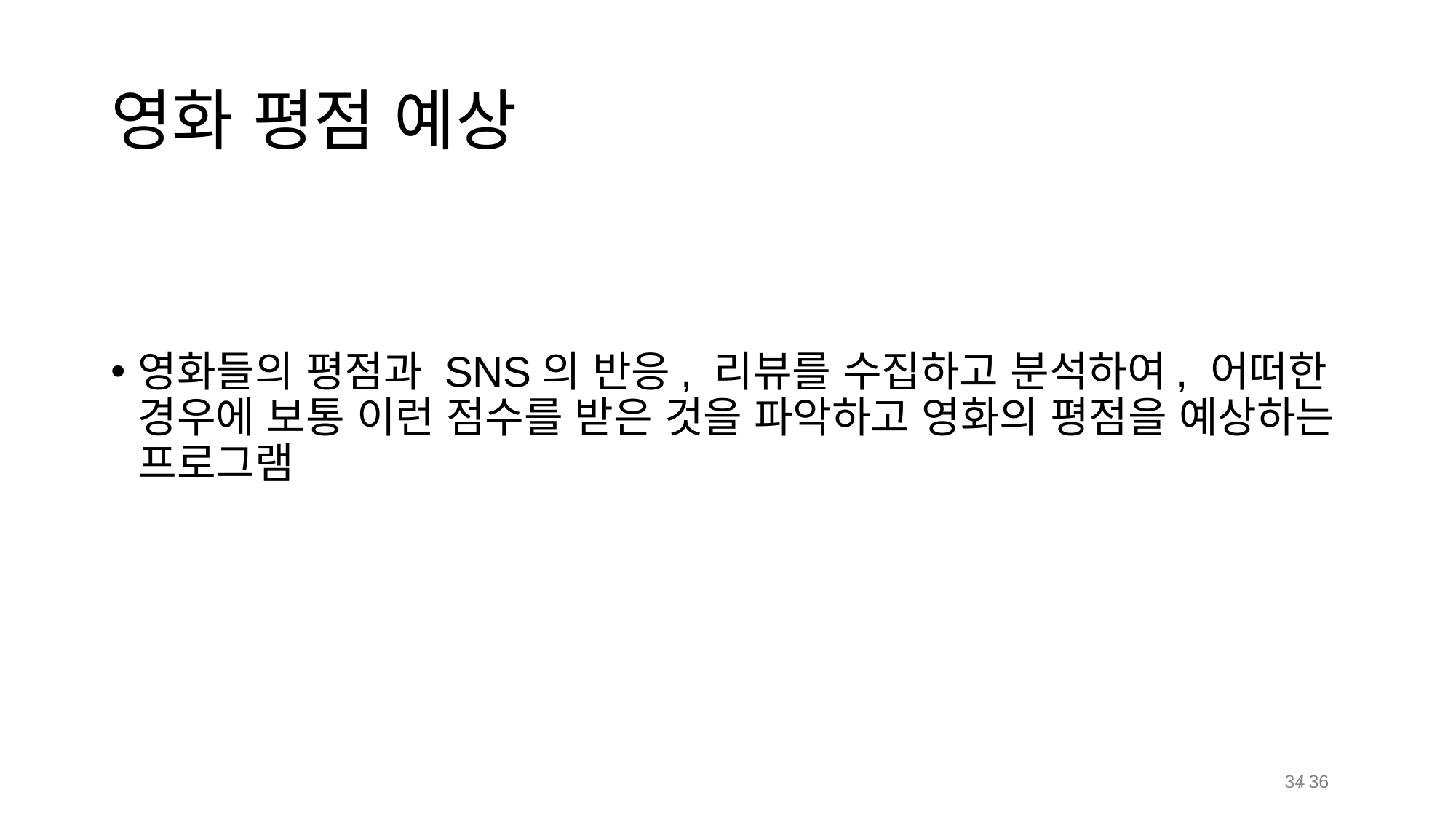

# 영화 평점 예상

영화들의 평점과 SNS의 반응, 리뷰를 수집하고 분석하여, 어떠한 경우에 보통 이런 점수를 받은 것을 파악하고 영화의 평점을 예상하는 프로그램
34